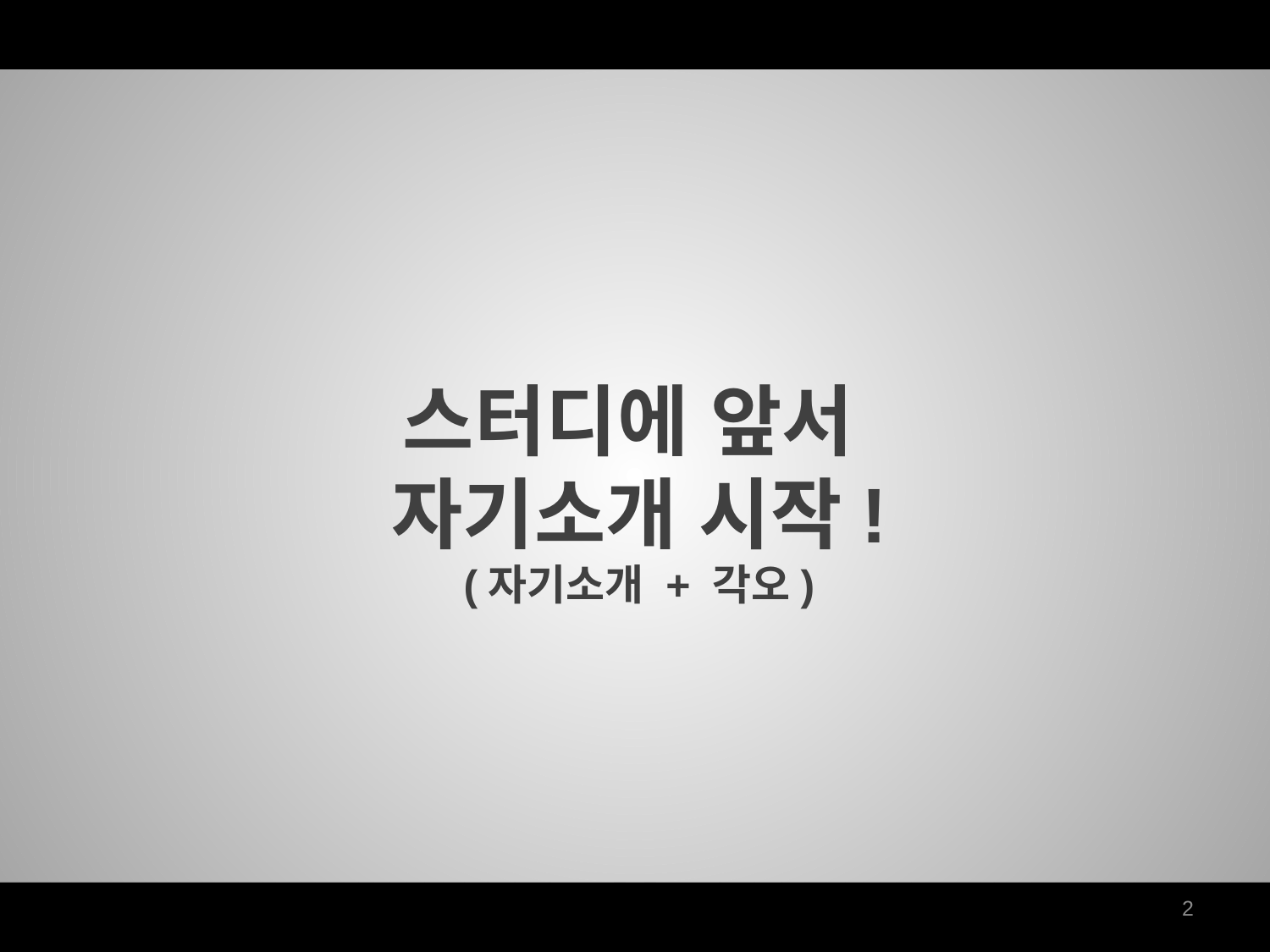

스터디에 앞서
자기소개 시작!
(자기소개 + 각오)
2